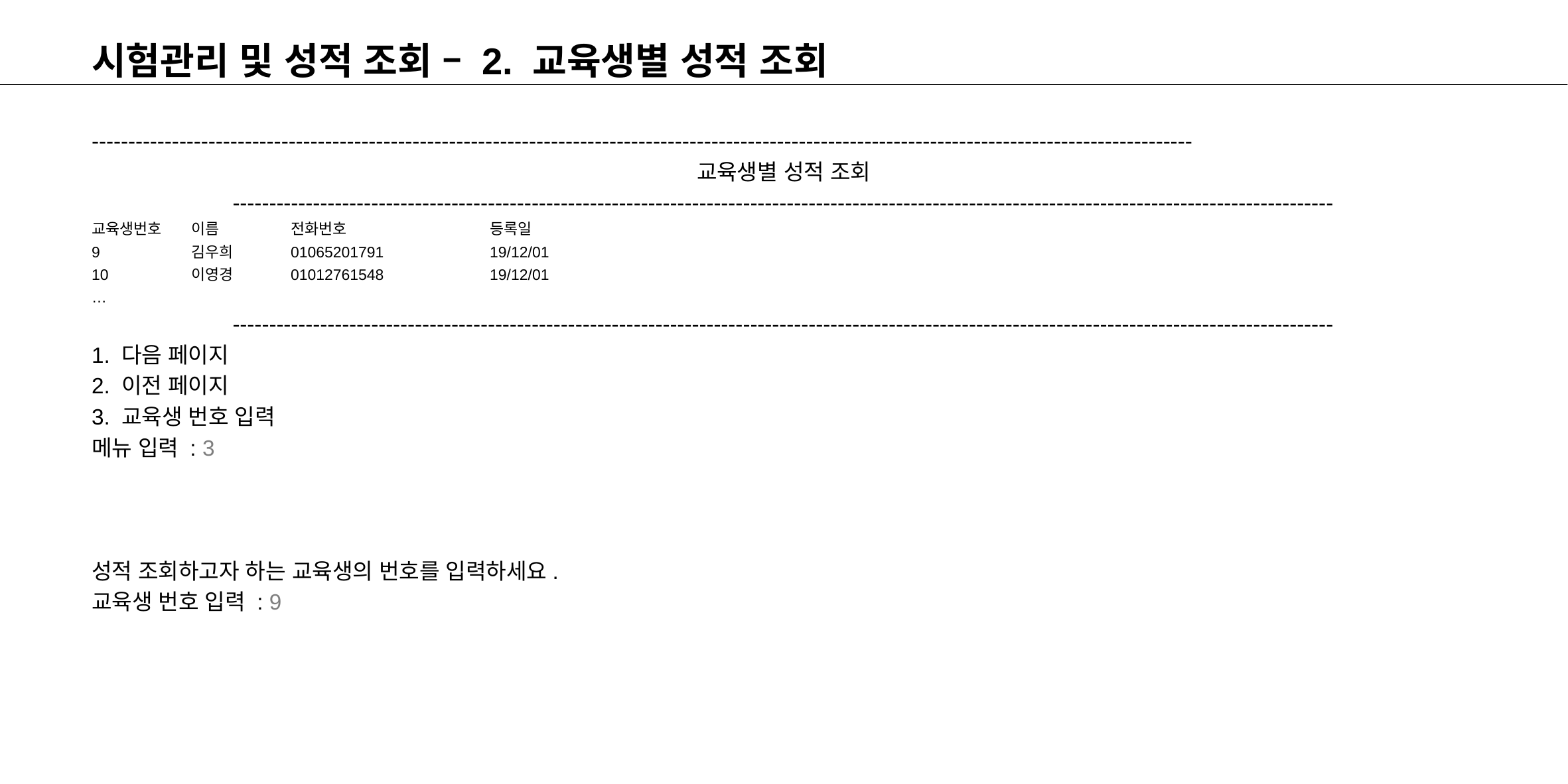

# 시험관리 및 성적 조회 – 2. 교육생별 성적 조회
-------------------------------------------------------------------------------------------------------------------------------------------------------
교육생별 성적 조회
-------------------------------------------------------------------------------------------------------------------------------------------------------
교육생번호	이름	전화번호		등록일
9	김우희	01065201791		19/12/01
10	이영경 	01012761548 		19/12/01
…
-------------------------------------------------------------------------------------------------------------------------------------------------------
1. 다음 페이지
2. 이전 페이지
3. 교육생 번호 입력
메뉴 입력 : 3

성적 조회하고자 하는 교육생의 번호를 입력하세요.
교육생 번호 입력 : 9